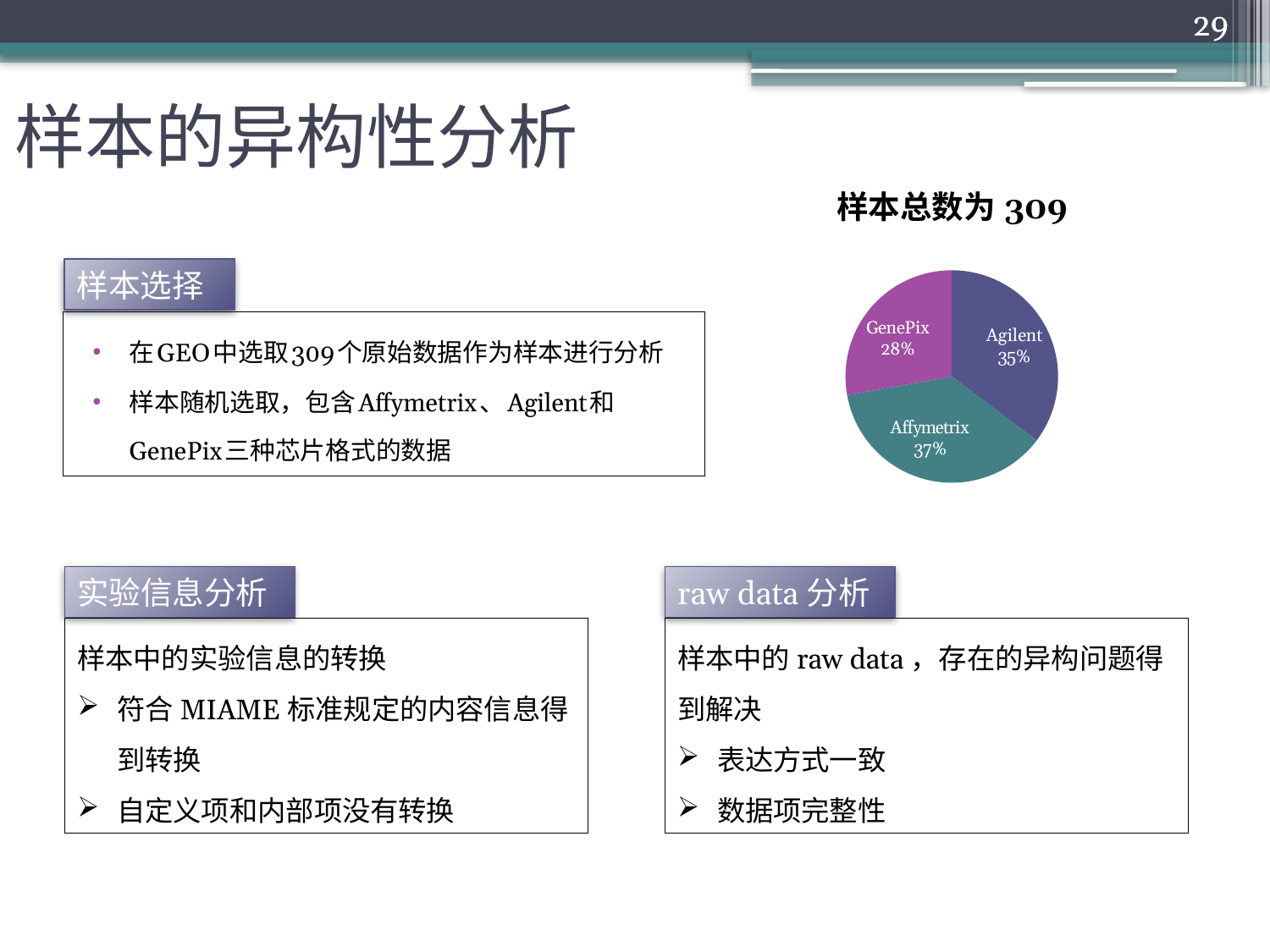

29
29
样本的异构性分析

### Chart: 样本总数为309

| Category | 样本数 |
|---|---|
| Agilent | 109.0 |
| Affymetrix | 114.0 |
| GenePix | 86.0 |
样本选择
在GEO中选取309个原始数据作为样本进行分析
样本随机选取，包含Affymetrix、Agilent和GenePix三种芯片格式的数据

实验信息分析
raw data分析
样本中的实验信息的转换
符合MIAME标准规定的内容信息得到转换
自定义项和内部项没有转换
样本中的raw data，存在的异构问题得到解决
表达方式一致
数据项完整性